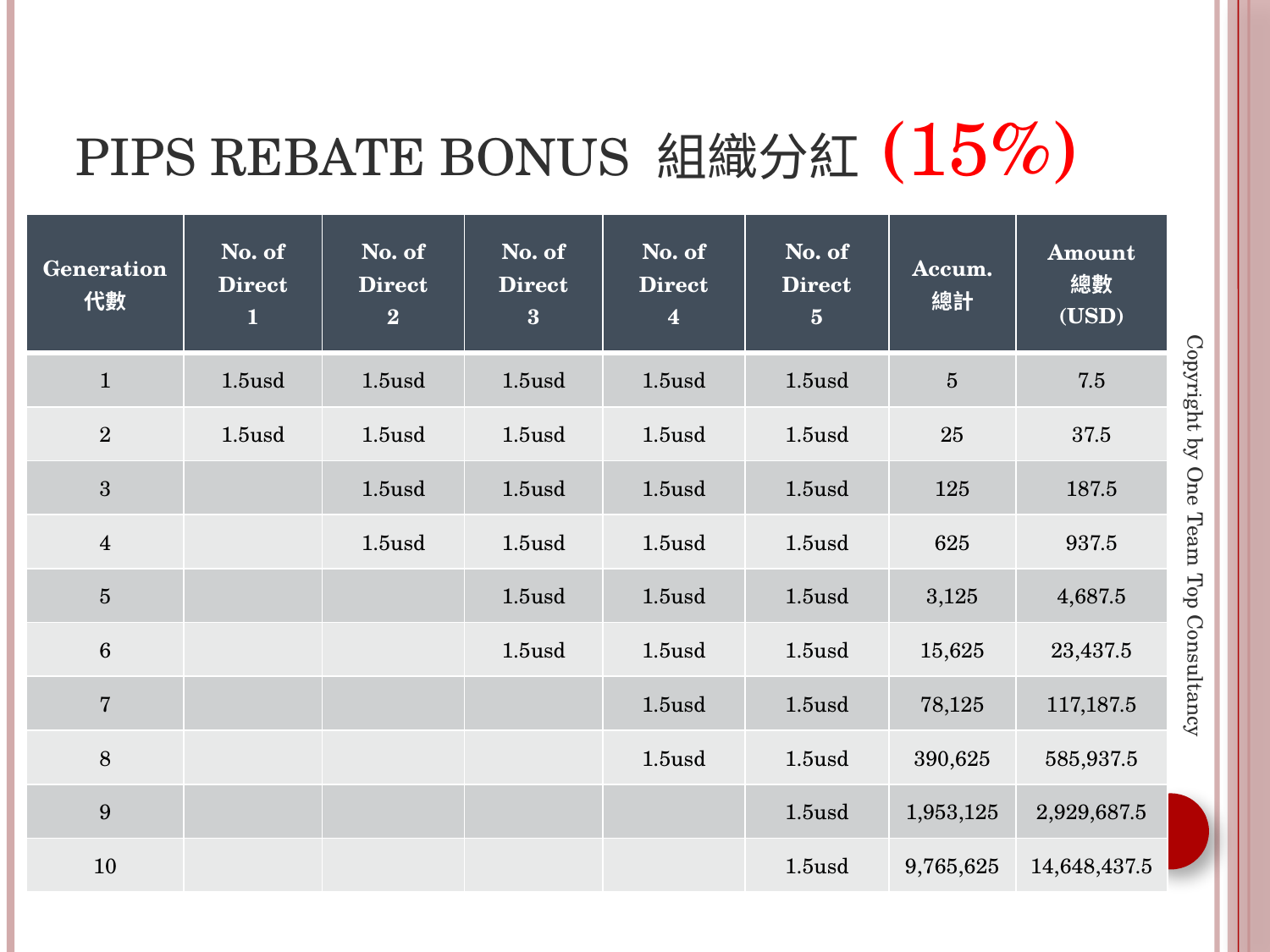

# Pips Rebate Bonus 組織分紅 (15%)
| Generation 代數 | No. of Direct 1 | No. of Direct 2 | No. of Direct 3 | No. of Direct 4 | No. of Direct 5 | Accum. 總計 | Amount 總數 (USD) |
| --- | --- | --- | --- | --- | --- | --- | --- |
| 1 | 1.5usd | 1.5usd | 1.5usd | 1.5usd | 1.5usd | 5 | 7.5 |
| 2 | 1.5usd | 1.5usd | 1.5usd | 1.5usd | 1.5usd | 25 | 37.5 |
| 3 |  | 1.5usd | 1.5usd | 1.5usd | 1.5usd | 125 | 187.5 |
| 4 |  | 1.5usd | 1.5usd | 1.5usd | 1.5usd | 625 | 937.5 |
| 5 |  |  | 1.5usd | 1.5usd | 1.5usd | 3,125 | 4,687.5 |
| 6 |  |  | 1.5usd | 1.5usd | 1.5usd | 15,625 | 23,437.5 |
| 7 |  |  |  | 1.5usd | 1.5usd | 78,125 | 117,187.5 |
| 8 |  |  |  | 1.5usd | 1.5usd | 390,625 | 585,937.5 |
| 9 |  |  |  |  | 1.5usd | 1,953,125 | 2,929,687.5 |
| 10 |  |  |  |  | 1.5usd | 9,765,625 | 14,648,437.5 |
Copyright by One Team Top Consultancy